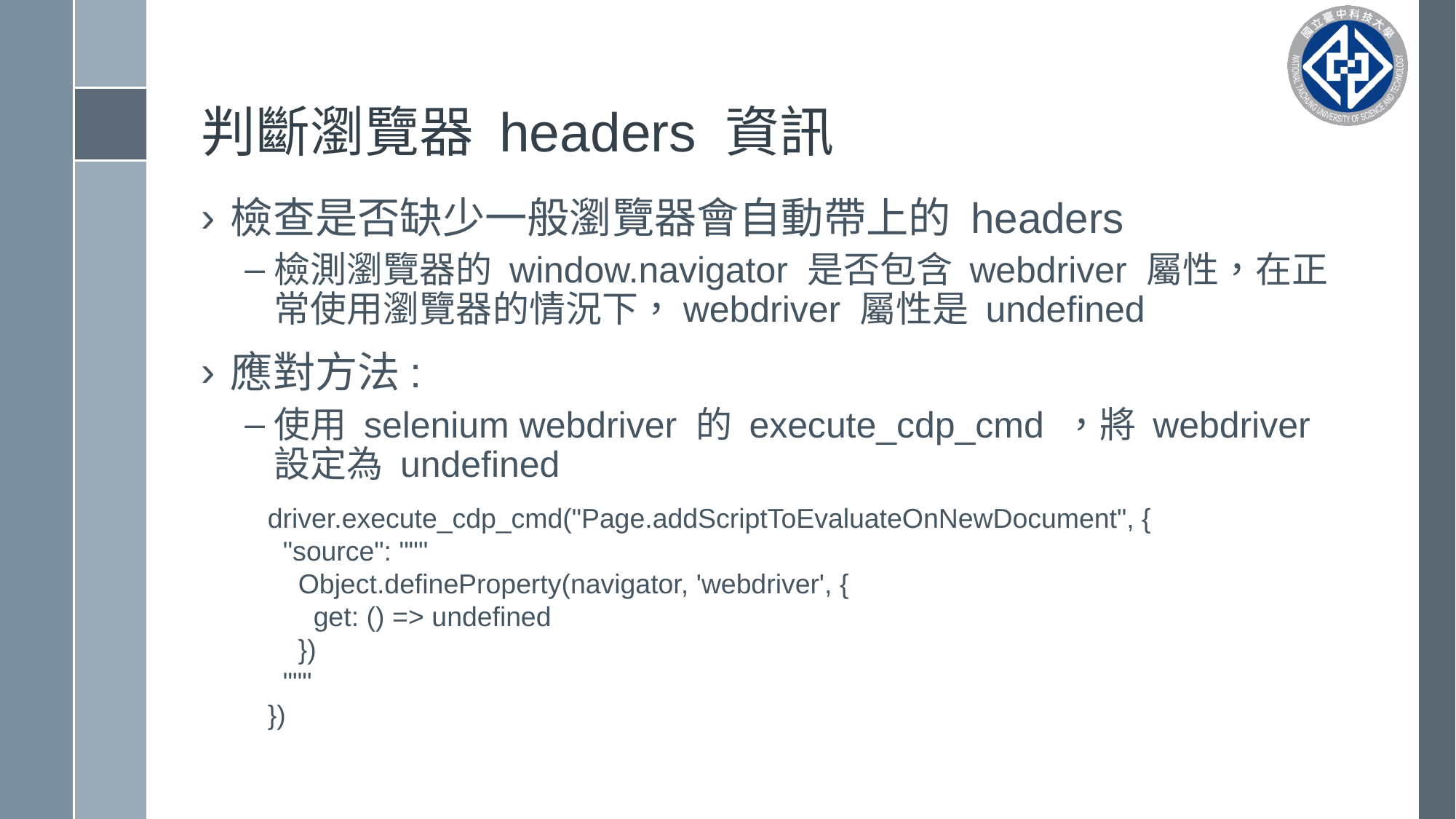

# 判斷瀏覽器 headers 資訊
檢查是否缺少一般瀏覽器會自動帶上的 headers
檢測瀏覽器的 window.navigator 是否包含 webdriver 屬性，在正常使用瀏覽器的情況下，webdriver 屬性是 undefined
應對方法:
使用 selenium webdriver 的 execute_cdp_cmd ，將 webdriver 設定為 undefined
driver.execute_cdp_cmd("Page.addScriptToEvaluateOnNewDocument", {
  "source": """
    Object.defineProperty(navigator, 'webdriver', {
      get: () => undefined
    })
  """
})